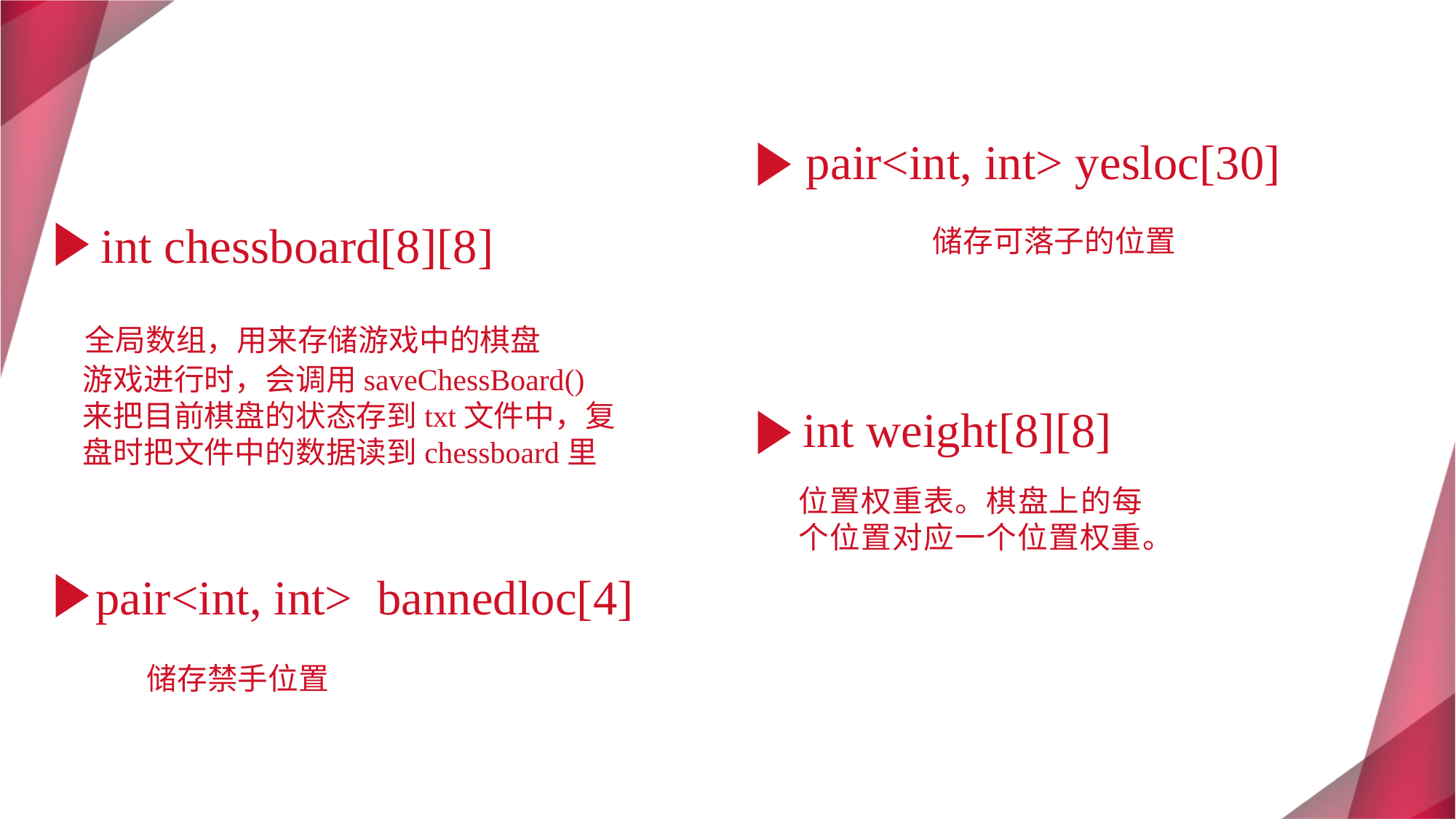

pair<int, int> yesloc[30]

储存可落子的位置
int chessboard[8][8]

全局数组，用来存储游戏中的棋盘
游戏进行时，会调用saveChessBoard()来把目前棋盘的状态存到txt文件中，复盘时把文件中的数据读到chessboard里
int weight[8][8]

位置权重表。棋盘上的每个位置对应一个位置权重。
  pair<int, int>  bannedloc[4]

储存禁手位置